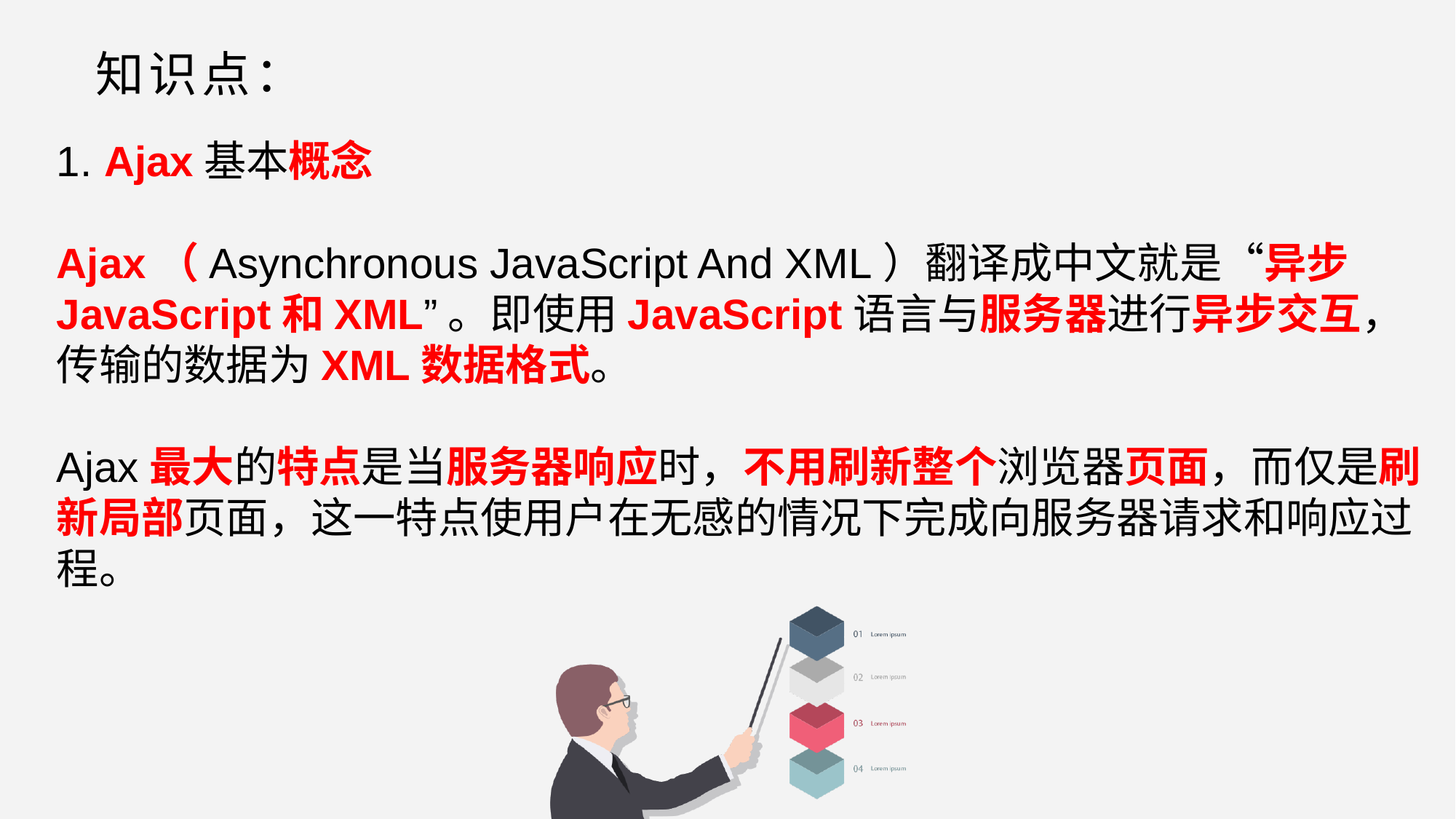

知识点：
1. Ajax基本概念

Ajax（Asynchronous JavaScript And XML）翻译成中文就是“异步JavaScript和XML”。即使用JavaScript语言与服务器进行异步交互，传输的数据为XML数据格式。

Ajax最大的特点是当服务器响应时，不用刷新整个浏览器页面，而仅是刷新局部页面，这一特点使用户在无感的情况下完成向服务器请求和响应过程。